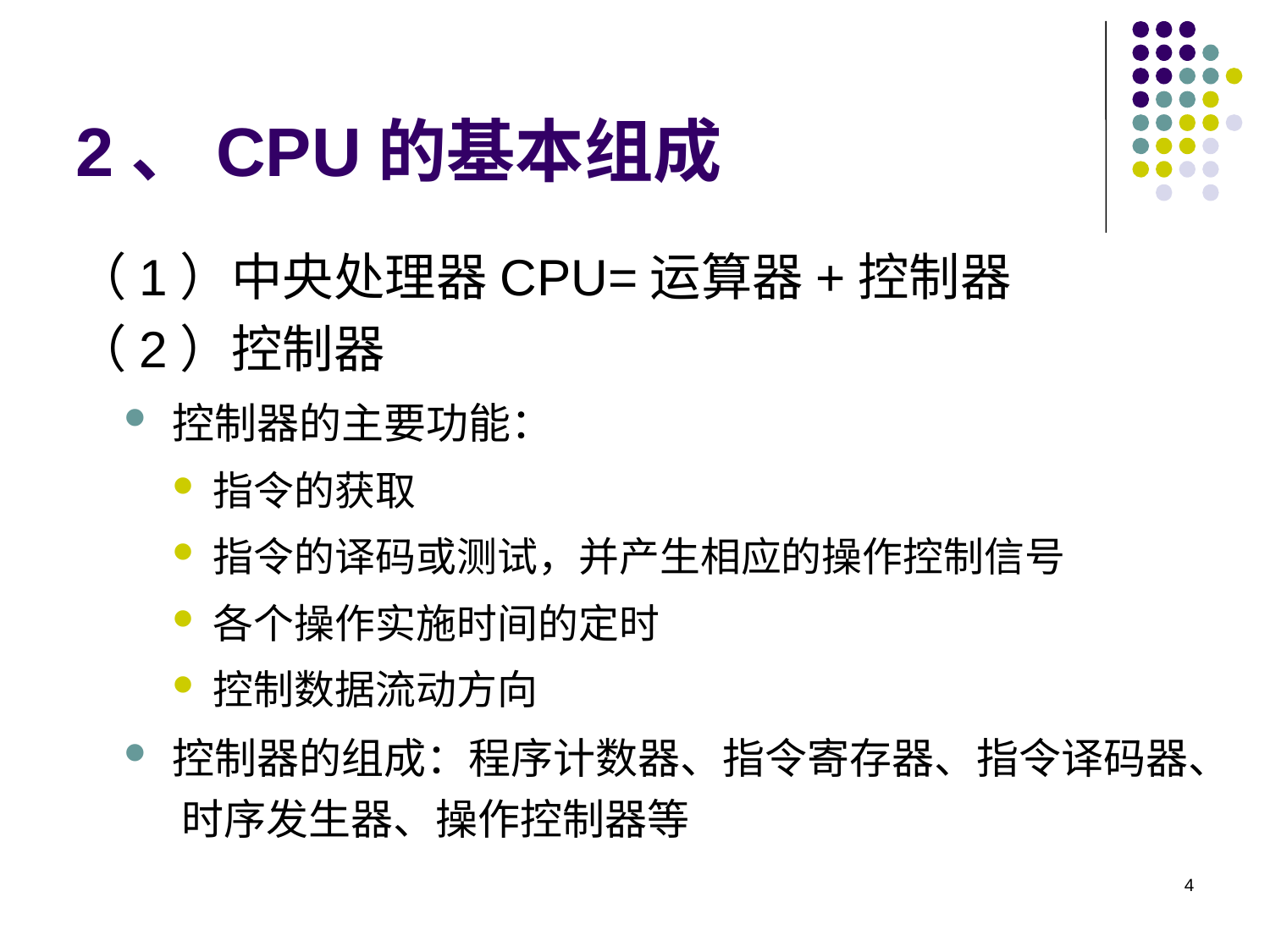

2、CPU的基本组成
（1）中央处理器CPU=运算器+控制器
（2）控制器
控制器的主要功能：
指令的获取
指令的译码或测试，并产生相应的操作控制信号
各个操作实施时间的定时
控制数据流动方向
控制器的组成：程序计数器、指令寄存器、指令译码器、 时序发生器、操作控制器等
4